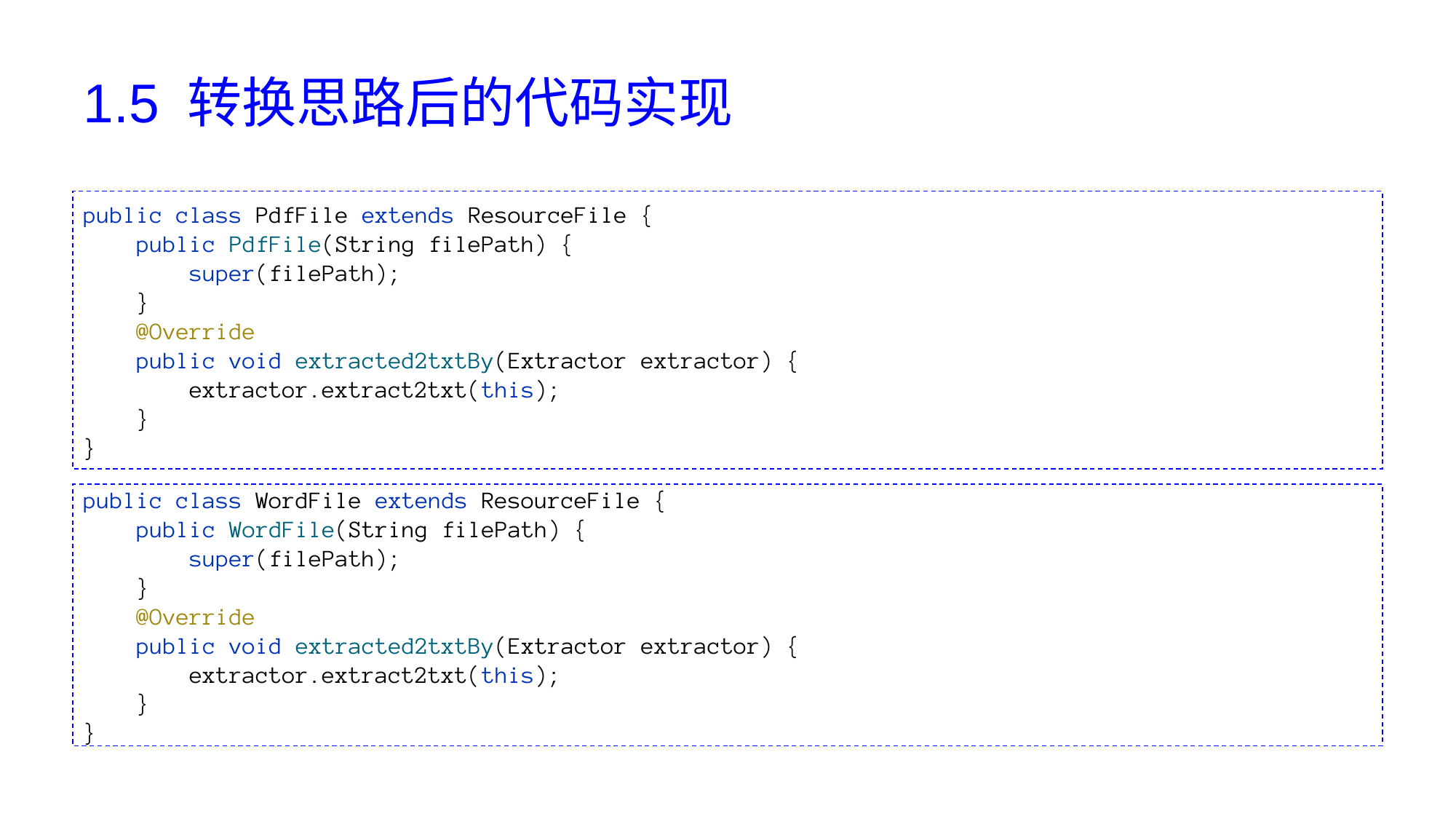

# 1.5 转换思路后的代码实现
public class PdfFile extends ResourceFile {
    public PdfFile(String filePath) {
        super(filePath);
    }
    @Override
    public void extracted2txtBy(Extractor extractor) {
        extractor.extract2txt(this);
    }
}
public class WordFile extends ResourceFile {
    public WordFile(String filePath) {
        super(filePath);
    }
    @Override
    public void extracted2txtBy(Extractor extractor) {
        extractor.extract2txt(this);
    }
}
32